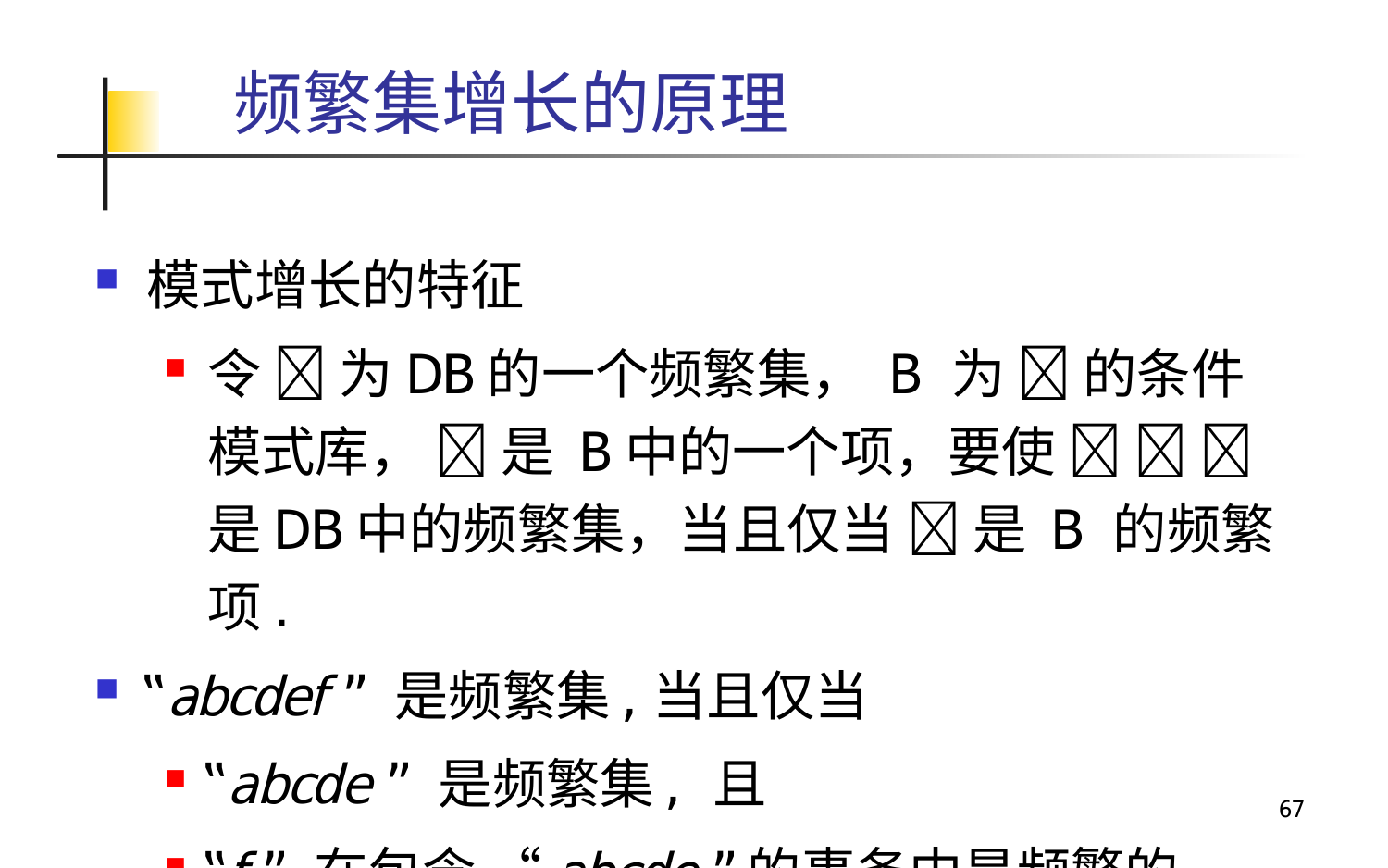

# 频繁集增长的原理
模式增长的特征
令 α 为DB的一个频繁集， B 为 α 的条件模式库， β 是 B中的一个项，要使 α ∪ β  是DB中的频繁集，当且仅当 β 是 B 的频繁项.
“abcdef ” 是频繁集,当且仅当
“abcde ” 是频繁集, 且
“f ” 在包含 “abcde ”的事务中是频繁的。
67